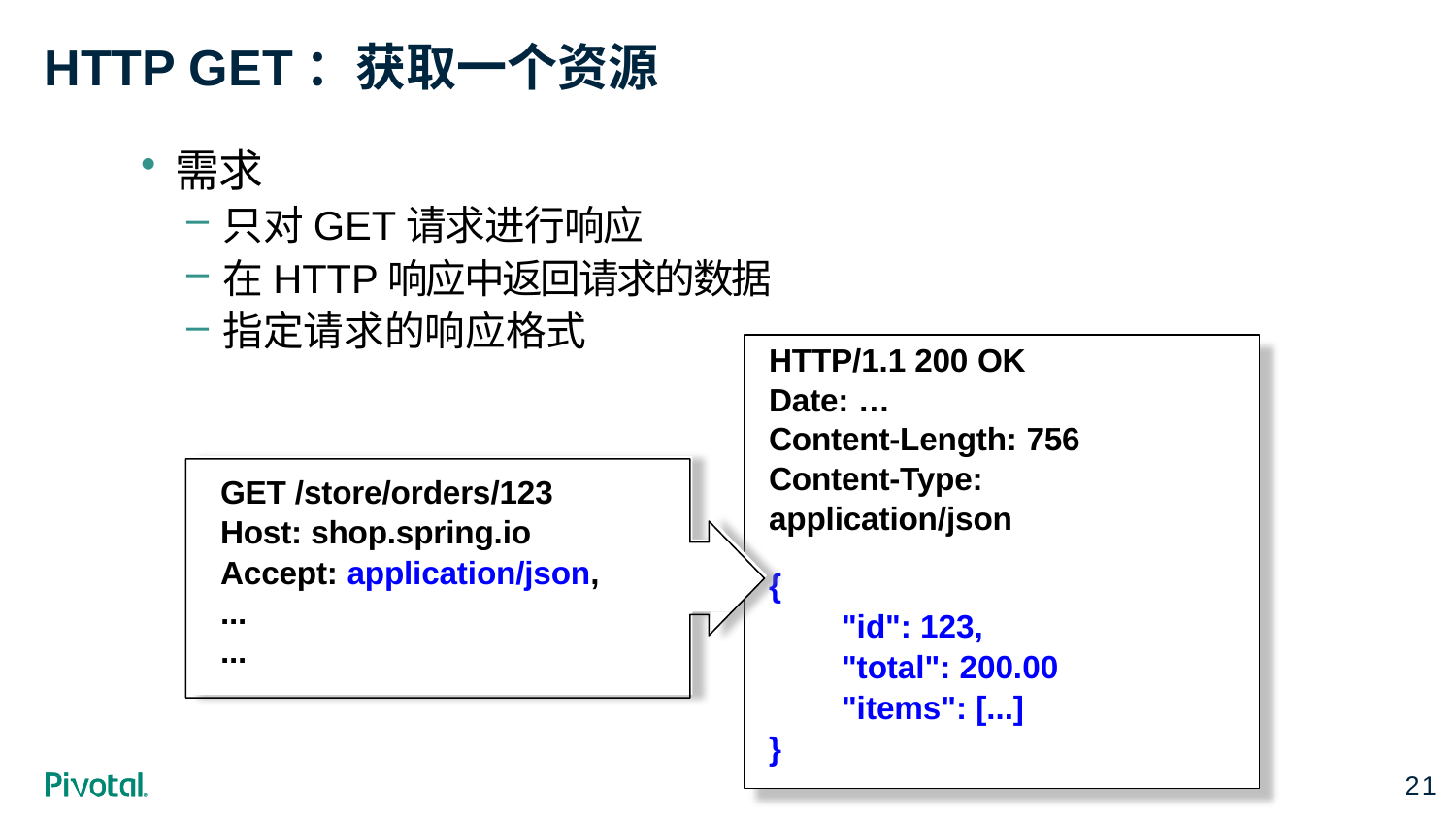

# HTTP GET：获取一个资源
需求
只对GET请求进行响应
在HTTP响应中返回请求的数据
指定请求的响应格式

HTTP/1.1 200 OK
Date: …
Content-Length: 756  Content-Type:  application/json

GET /store/orders/123  Host: shop.spring.io
Accept: application/json,
...
...
{
"id": 123,
"total": 200.00
"items": [...]
}
21